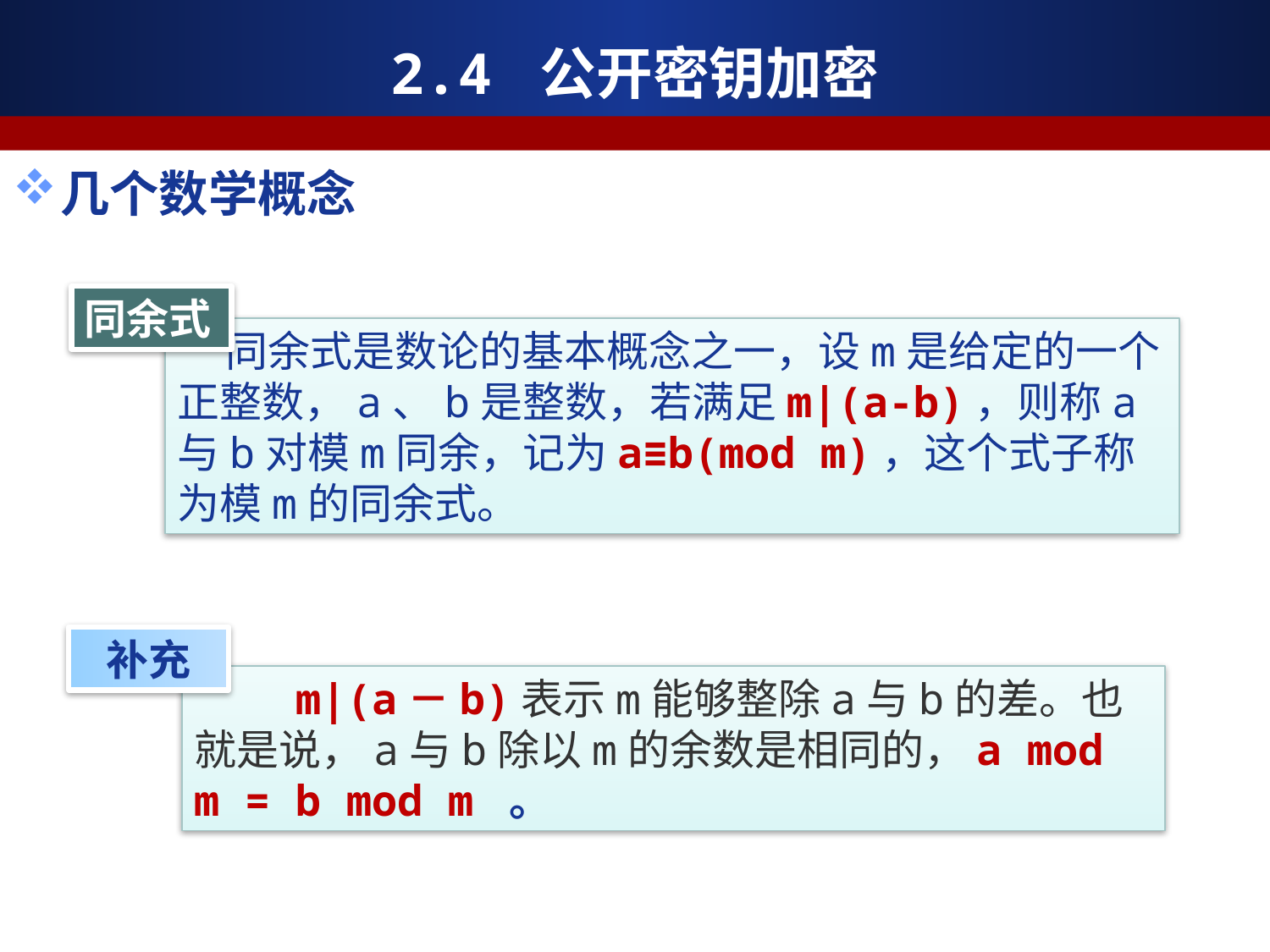

2.4 公开密钥加密
几个数学概念
同余式
    同余式是数论的基本概念之一，设m是给定的一个正整数，a、b是整数，若满足m|(a-b)，则称a与b对模m同余，记为a≡b(mod m)，这个式子称为模m的同余式。
补充
    m|(a－b)表示m能够整除a与b的差。也就是说，a与b除以m的余数是相同的，a mod m = b mod m 。
57